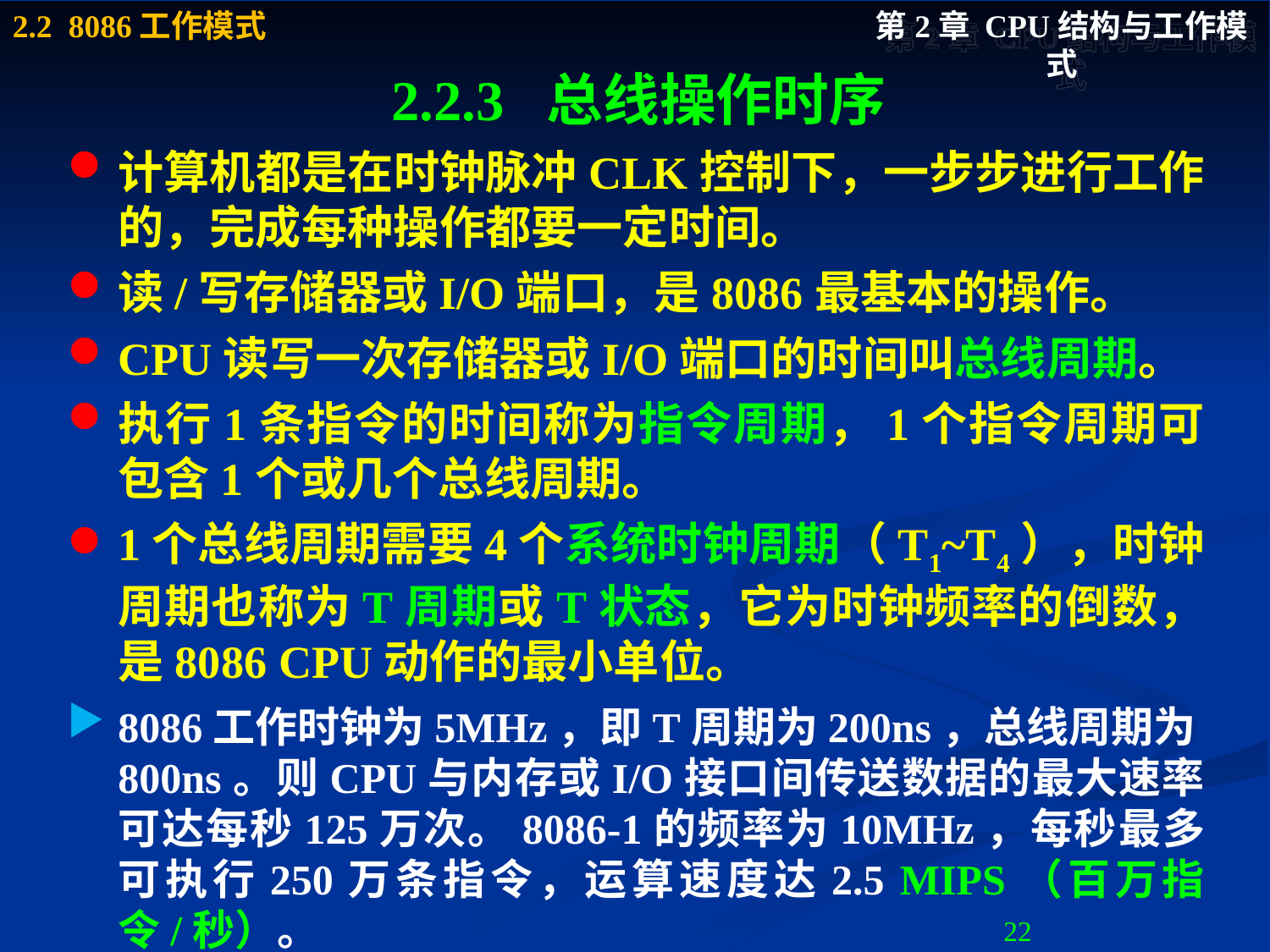

# 2.2.3  总线操作时序
计算机都是在时钟脉冲CLK控制下，一步步进行工作的，完成每种操作都要一定时间。
读/写存储器或I/O端口，是8086最基本的操作。
CPU读写一次存储器或I/O端口的时间叫总线周期。
执行1条指令的时间称为指令周期，1个指令周期可包含1个或几个总线周期。
1个总线周期需要4个系统时钟周期（T1~T4），时钟周期也称为T周期或T状态，它为时钟频率的倒数，是8086 CPU动作的最小单位。
8086工作时钟为5MHz，即T周期为200ns，总线周期为800ns。则CPU与内存或I/O接口间传送数据的最大速率可达每秒125万次。8086-1的频率为10MHz，每秒最多可执行250万条指令，运算速度达2.5 MIPS（百万指令/秒）。